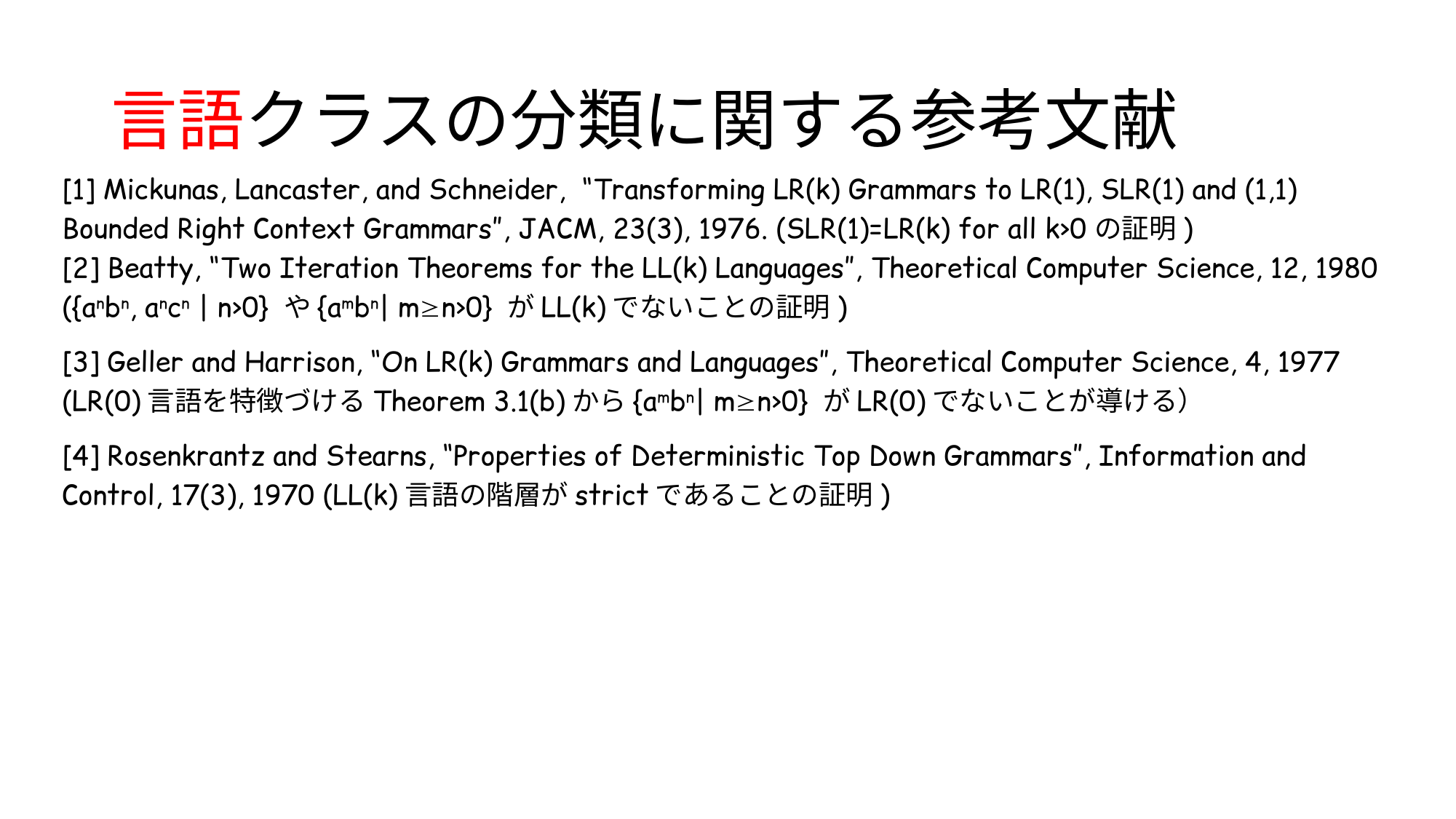

# 言語クラスの分類に関する参考文献
[1] Mickunas, Lancaster, and Schneider,  “Transforming LR(k) Grammars to LR(1), SLR(1) and (1,1) Bounded Right Context Grammars”, JACM, 23(3), 1976. (SLR(1)=LR(k) for all k>0の証明)
[2] Beatty, “Two Iteration Theorems for the LL(k) Languages”, Theoretical Computer Science, 12, 1980
({anbn, ancn | n>0} や{ambn| m≥n>0} がLL(k)でないことの証明)
[3] Geller and Harrison, “On LR(k) Grammars and Languages”, Theoretical Computer Science, 4, 1977
(LR(0)言語を特徴づけるTheorem 3.1(b)から{ambn| m≥n>0} がLR(0)でないことが導ける）
[4] Rosenkrantz and Stearns, “Properties of Deterministic Top Down Grammars”, Information and Control, 17(3), 1970 (LL(k)言語の階層がstrictであることの証明)